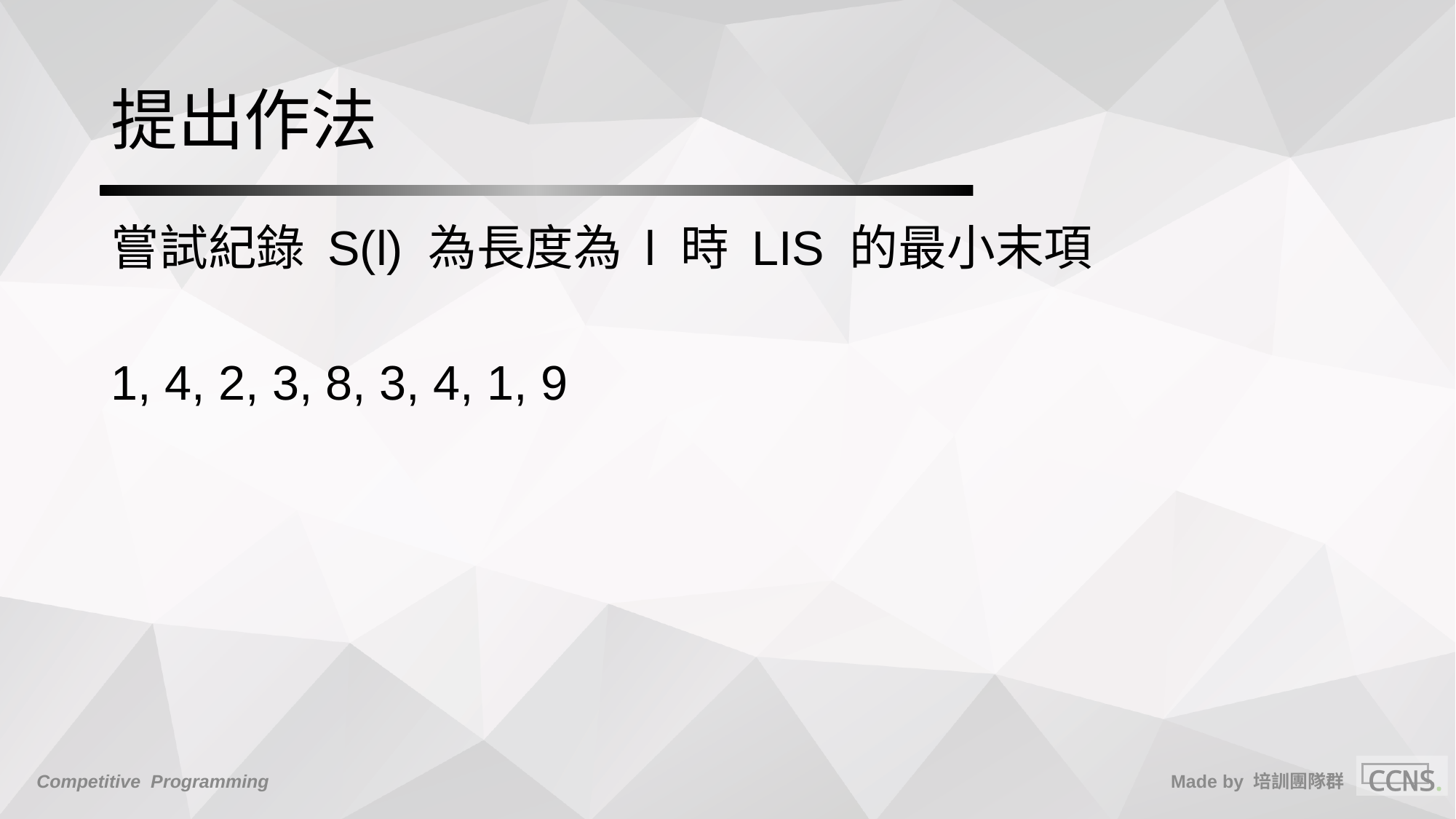

# 提出作法
嘗試紀錄 S(l) 為長度為 l 時 LIS 的最小末項

1, 4, 2, 3, 8, 3, 4, 1, 9